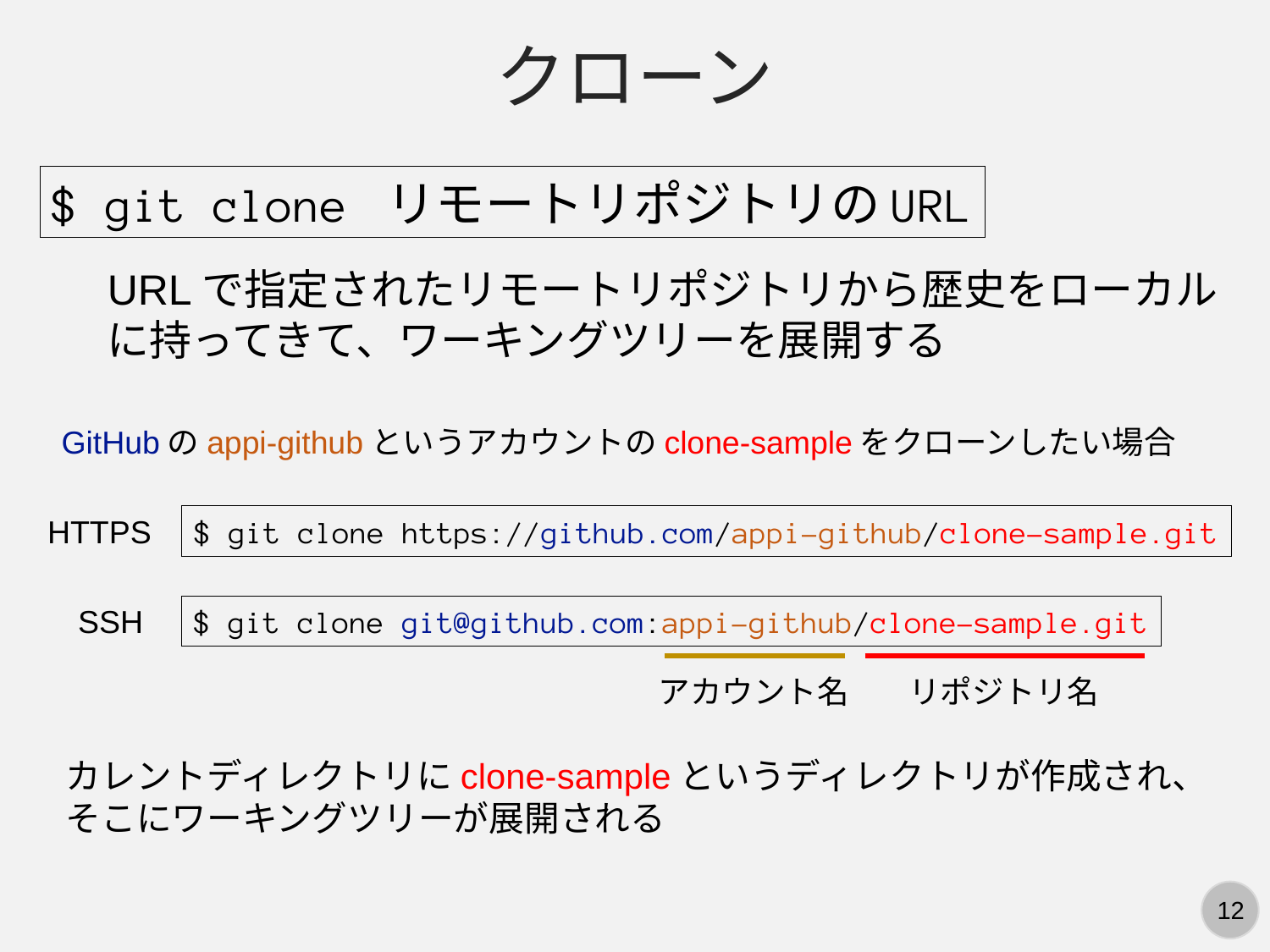

クローン
$ git clone リモートリポジトリのURL
URLで指定されたリモートリポジトリから歴史をローカルに持ってきて、ワーキングツリーを展開する
GitHubのappi-githubというアカウントのclone-sampleをクローンしたい場合
HTTPS
$ git clone https://github.com/appi-github/clone-sample.git
SSH
$ git clone git@github.com:appi-github/clone-sample.git
アカウント名
リポジトリ名
カレントディレクトリにclone-sampleというディレクトリが作成され、
そこにワーキングツリーが展開される